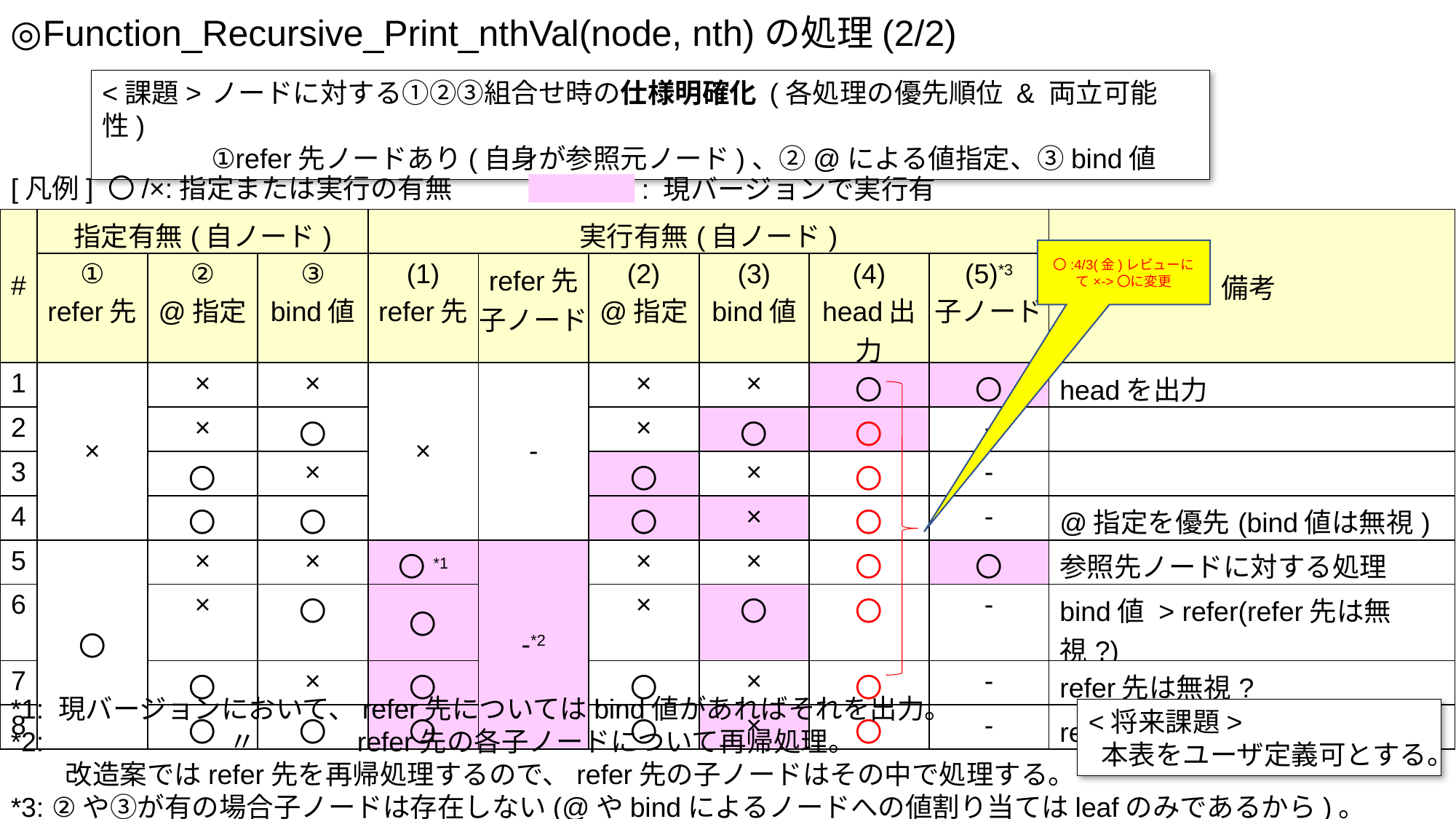

◎Function_Recursive_Print_nthVal(node, nth)の処理(2/2)
<課題>	ノードに対する①②③組合せ時の仕様明確化 (各処理の優先順位 & 両立可能性)
	①refer先ノードあり(自身が参照元ノード)、②@による値指定、③bind値
[凡例] 〇/×:指定または実行の有無
: 現バージョンで実行有

| # | 指定有無(自ノード) |  |  | 実行有無(自ノード) |  |  |  |  |  | 備考 |
| --- | --- | --- | --- | --- | --- | --- | --- | --- | --- | --- |
|  | ① refer先 | ② @指定 | ③ bind値 | (1) refer先 | refer先 子ノード | (2) @指定 | (3) bind値 | (4) head出力 | (5)\*3 子ノード |  |
| 1 | × | × | × | × | - | × | × | 〇 | 〇 | headを出力 |
| 2 |  | × | 〇 |  |  | × | 〇 | 〇 | - |  |
| 3 |  | 〇 | × |  |  | 〇 | × | 〇 | - |  |
| 4 |  | 〇 | 〇 |  |  | 〇 | × | 〇 | - | @指定を優先(bind値は無視) |
| 5 | 〇 | × | × | 〇\*1 | -\*2 | × | × | 〇 | 〇 | 参照先ノードに対する処理 |
| 6 |  | × | 〇 | 〇 |  | × | 〇 | 〇 | - | bind値 > refer(refer先は無視?) |
| 7 |  | 〇 | × | 〇 |  | 〇 | × | 〇 | - | refer先は無視? |
| 8 |  | 〇 | 〇 | 〇 |  | 〇 | × | 〇 | - | refer先は無視? |
〇:4/3(金)レビューにて×->〇に変更

*1: 現バージョンにおいて、refer先についてはbind値があればそれを出力。
*2: 		〃	  refer先の各子ノードについて再帰処理。
　　改造案ではrefer先を再帰処理するので、refer先の子ノードはその中で処理する。
*3: ②や③が有の場合子ノードは存在しない(@やbindによるノードへの値割り当てはleafのみであるから)。
<将来課題>
 本表をユーザ定義可とする。